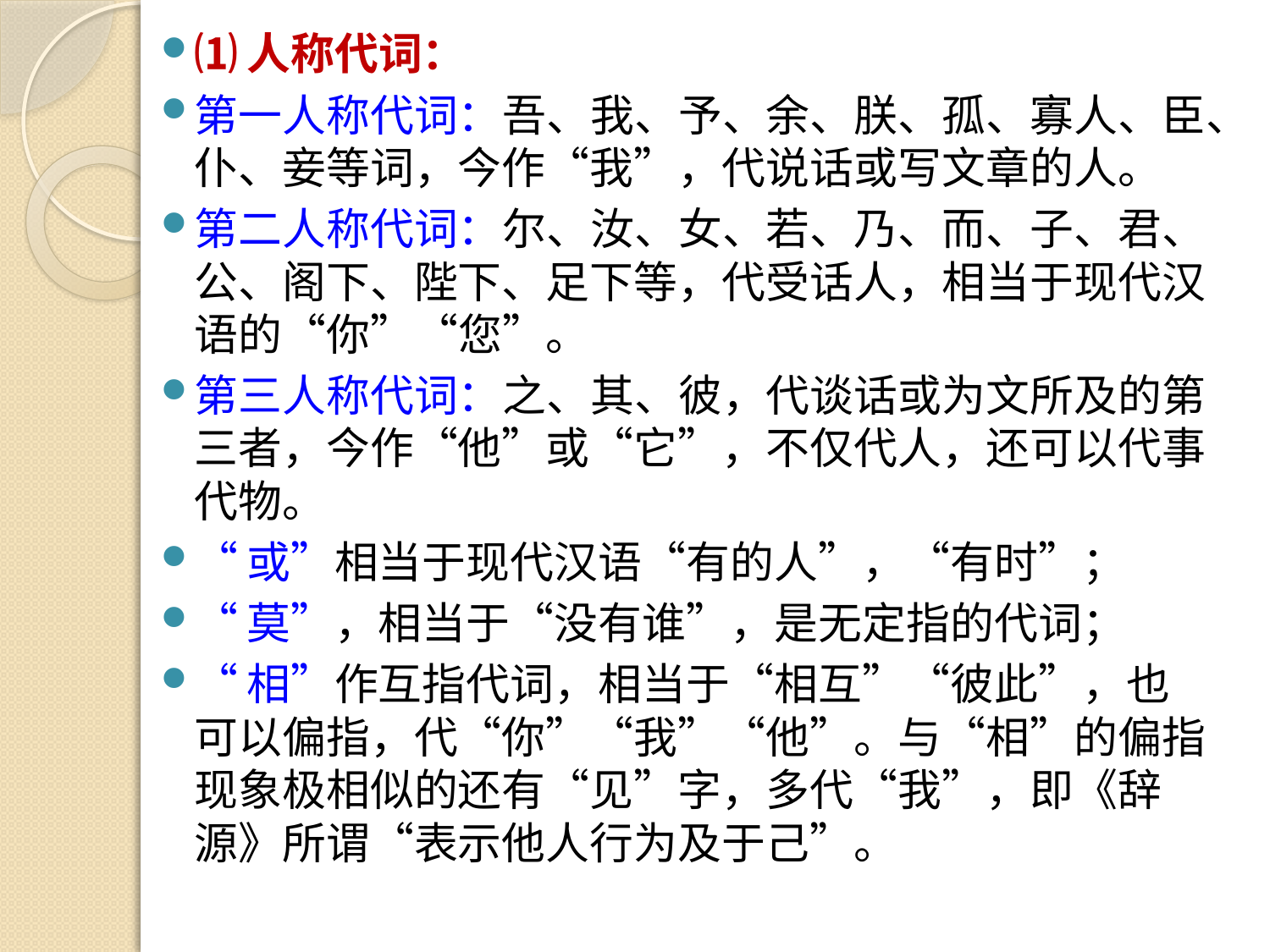

⑴人称代词：
第一人称代词：吾、我、予、余、朕、孤、寡人、臣、仆、妾等词，今作“我”，代说话或写文章的人。
第二人称代词：尔、汝、女、若、乃、而、子、君、公、阁下、陛下、足下等，代受话人，相当于现代汉语的“你”“您”。
第三人称代词：之、其、彼，代谈话或为文所及的第三者，今作“他”或“它”，不仅代人，还可以代事代物。
“或”相当于现代汉语“有的人”，“有时”；
“莫”，相当于“没有谁”，是无定指的代词；
“相”作互指代词，相当于“相互”“彼此”，也可以偏指，代“你”“我”“他”。与“相”的偏指现象极相似的还有“见”字，多代“我”，即《辞源》所谓“表示他人行为及于己”。